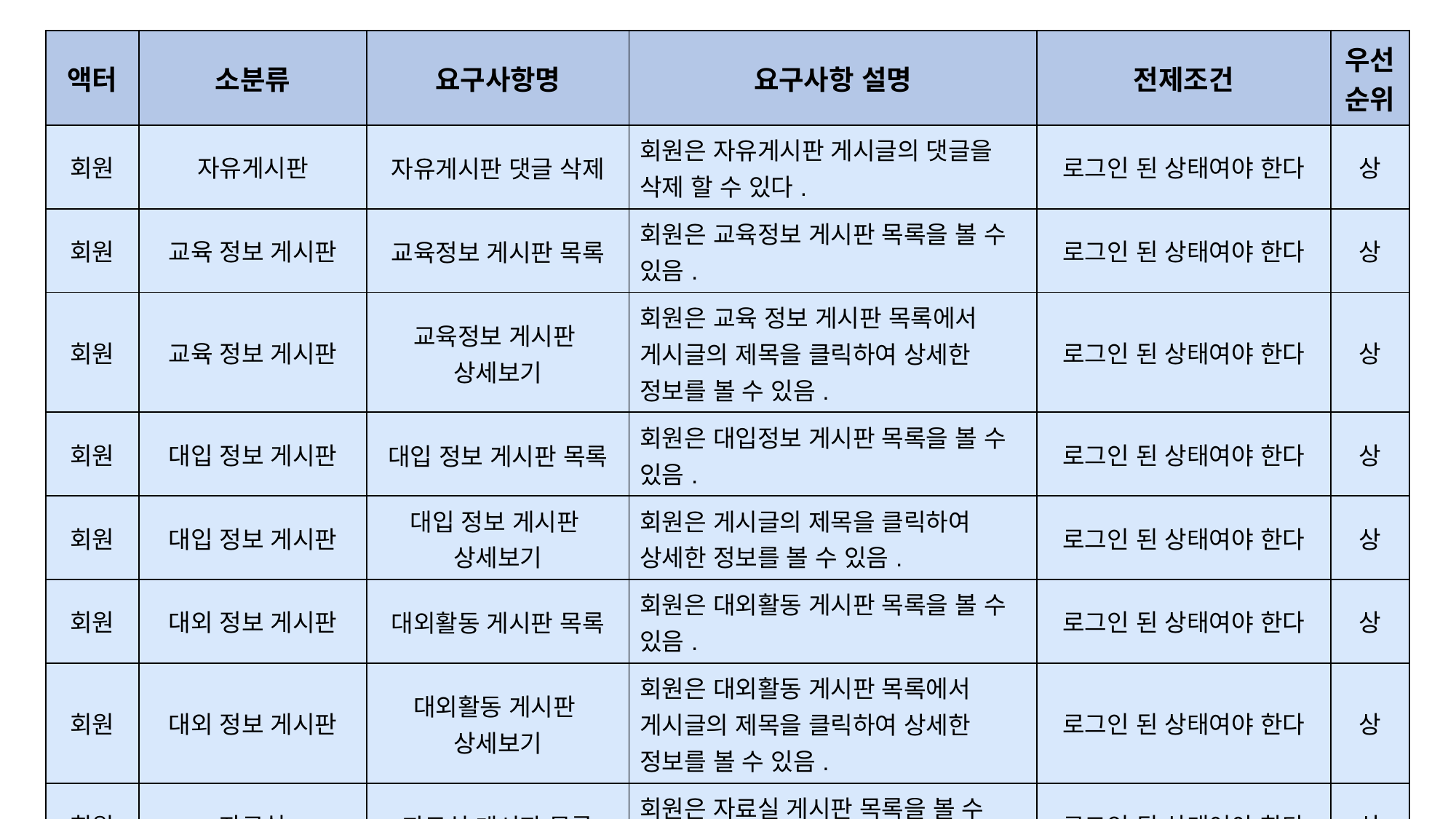

| 액터 | 소분류 | 요구사항명 | 요구사항 설명 | 전제조건 | 우선순위 |
| --- | --- | --- | --- | --- | --- |
| 회원 | 자유게시판 | 자유게시판 댓글 삭제 | 회원은 자유게시판 게시글의 댓글을 삭제 할 수 있다. | 로그인 된 상태여야 한다 | 상 |
| 회원 | 교육 정보 게시판 | 교육정보 게시판 목록 | 회원은 교육정보 게시판 목록을 볼 수 있음. | 로그인 된 상태여야 한다 | 상 |
| 회원 | 교육 정보 게시판 | 교육정보 게시판 상세보기 | 회원은 교육 정보 게시판 목록에서 게시글의 제목을 클릭하여 상세한 정보를 볼 수 있음. | 로그인 된 상태여야 한다 | 상 |
| 회원 | 대입 정보 게시판 | 대입 정보 게시판 목록 | 회원은 대입정보 게시판 목록을 볼 수 있음. | 로그인 된 상태여야 한다 | 상 |
| 회원 | 대입 정보 게시판 | 대입 정보 게시판 상세보기 | 회원은 게시글의 제목을 클릭하여 상세한 정보를 볼 수 있음. | 로그인 된 상태여야 한다 | 상 |
| 회원 | 대외 정보 게시판 | 대외활동 게시판 목록 | 회원은 대외활동 게시판 목록을 볼 수 있음. | 로그인 된 상태여야 한다 | 상 |
| 회원 | 대외 정보 게시판 | 대외활동 게시판 상세보기 | 회원은 대외활동 게시판 목록에서 게시글의 제목을 클릭하여 상세한 정보를 볼 수 있음. | 로그인 된 상태여야 한다 | 상 |
| 회원 | 자료실 | 자료실 게시판 목록 | 회원은 자료실 게시판 목록을 볼 수 있음. | 로그인 된 상태여야 한다 | 상 |